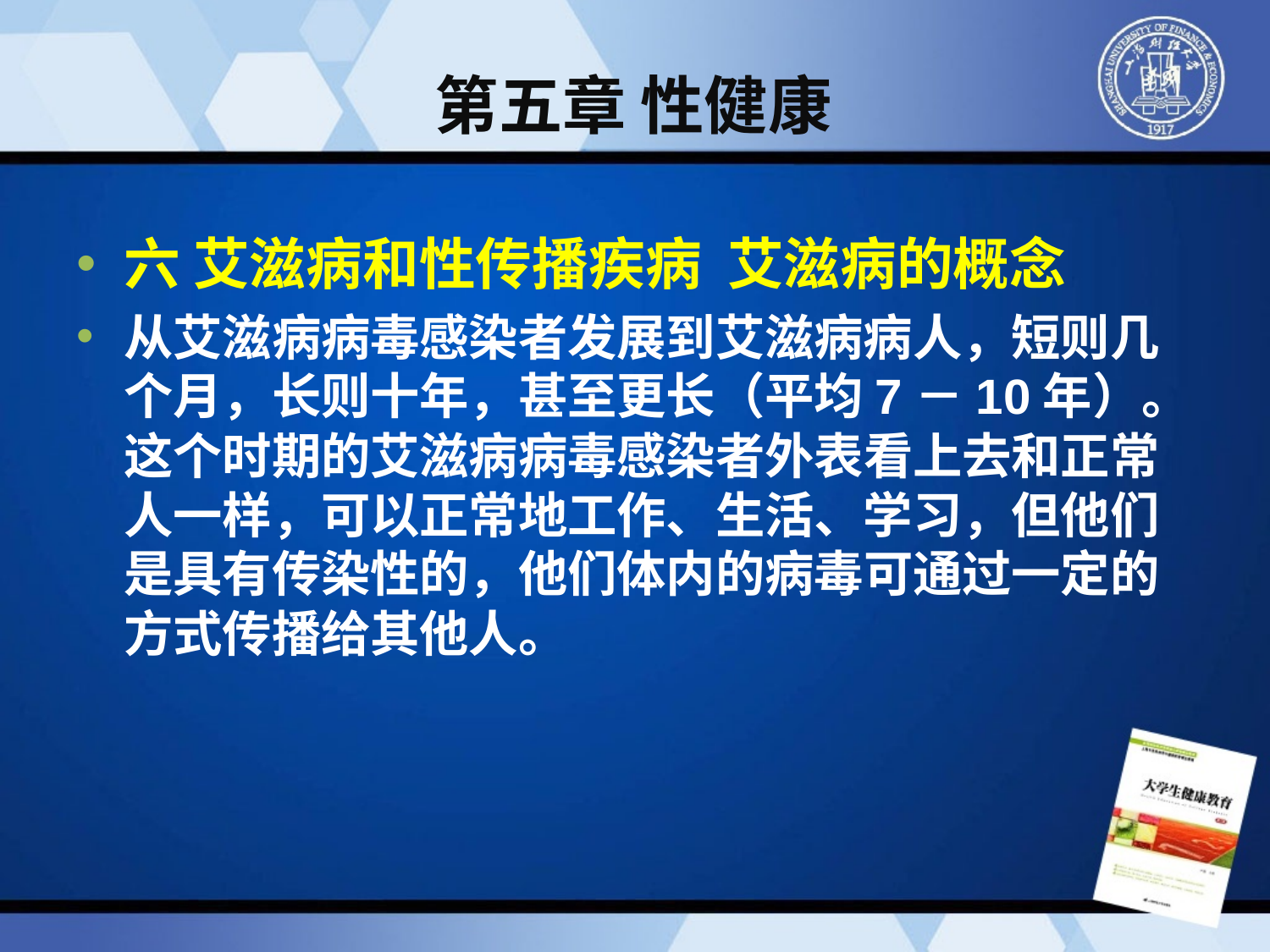

# 第五章 性健康
六 艾滋病和性传播疾病  艾滋病的概念
从艾滋病病毒感染者发展到艾滋病病人，短则几个月，长则十年，甚至更长（平均7－10年）。这个时期的艾滋病病毒感染者外表看上去和正常人一样，可以正常地工作、生活、学习，但他们是具有传染性的，他们体内的病毒可通过一定的方式传播给其他人。